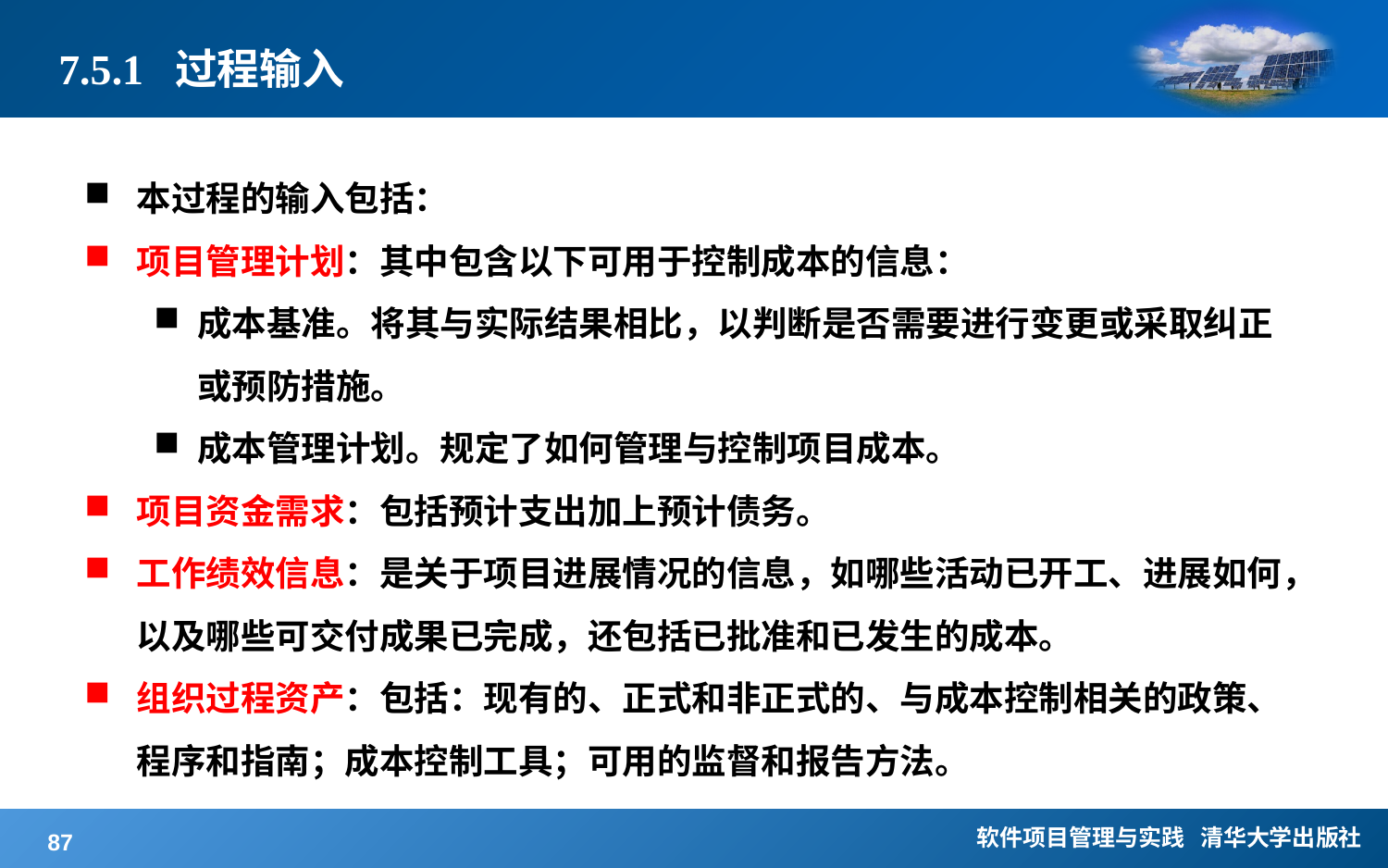

# 7.5.1  过程输入
本过程的输入包括：
项目管理计划：其中包含以下可用于控制成本的信息：
成本基准。将其与实际结果相比，以判断是否需要进行变更或采取纠正或预防措施。
成本管理计划。规定了如何管理与控制项目成本。
项目资金需求：包括预计支出加上预计债务。
工作绩效信息：是关于项目进展情况的信息，如哪些活动已开工、进展如何，以及哪些可交付成果已完成，还包括已批准和已发生的成本。
组织过程资产：包括：现有的、正式和非正式的、与成本控制相关的政策、程序和指南；成本控制工具；可用的监督和报告方法。